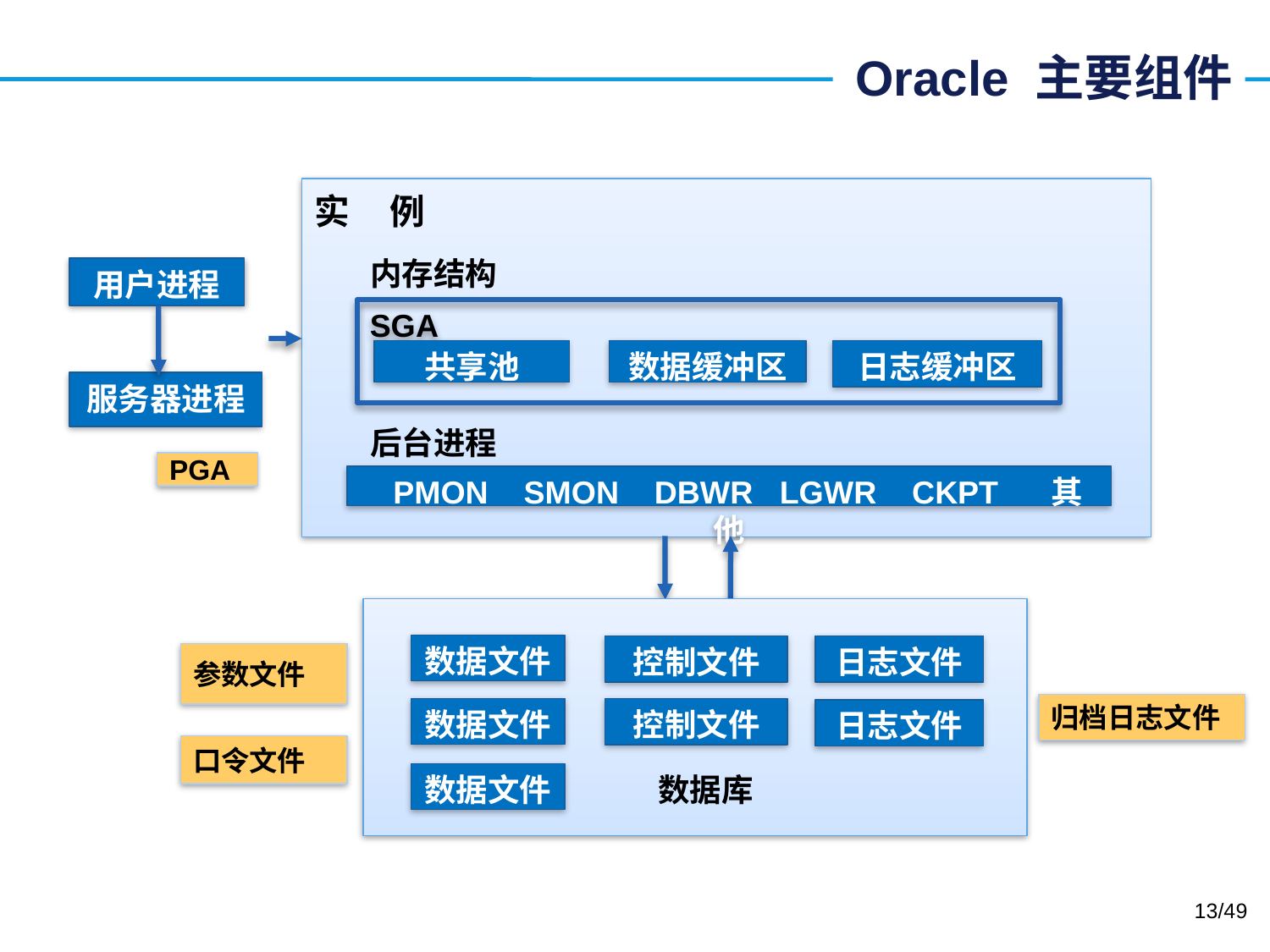

# Oracle 主要组件
实     例

内存结构
用户进程
SGA

共享池
数据缓冲区
日志缓冲区
服务器进程
后台进程
PGA
  PMON    SMON    DBWR   LGWR    CKPT     其他

数据文件
控制文件
日志文件
参数文件
归档日志文件
数据文件
控制文件
日志文件
口令文件
数据文件
数据库
13/49